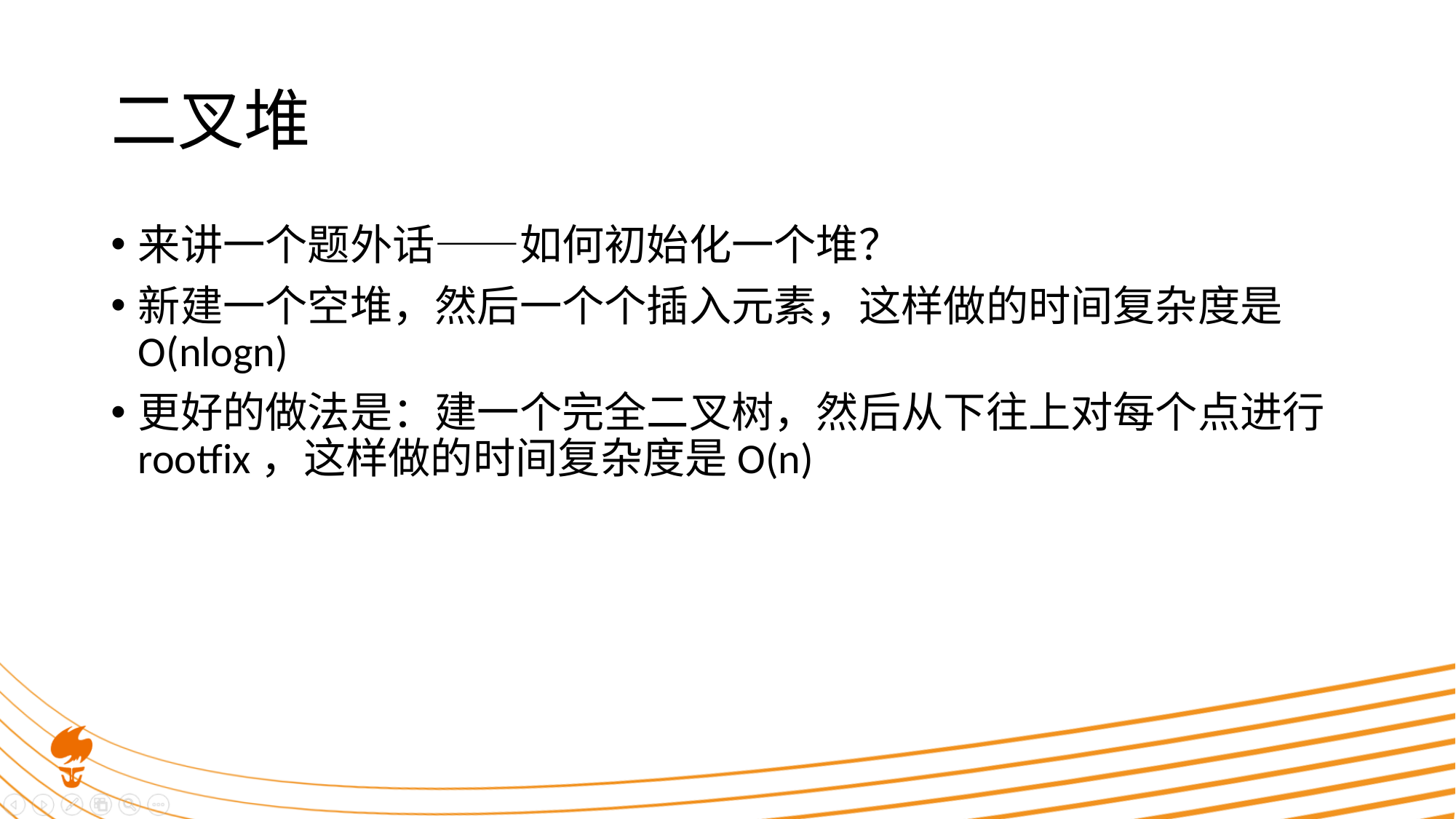

# 二叉堆
来讲一个题外话——如何初始化一个堆？
新建一个空堆，然后一个个插入元素，这样做的时间复杂度是O(nlogn)
更好的做法是：建一个完全二叉树，然后从下往上对每个点进行rootfix，这样做的时间复杂度是O(n)